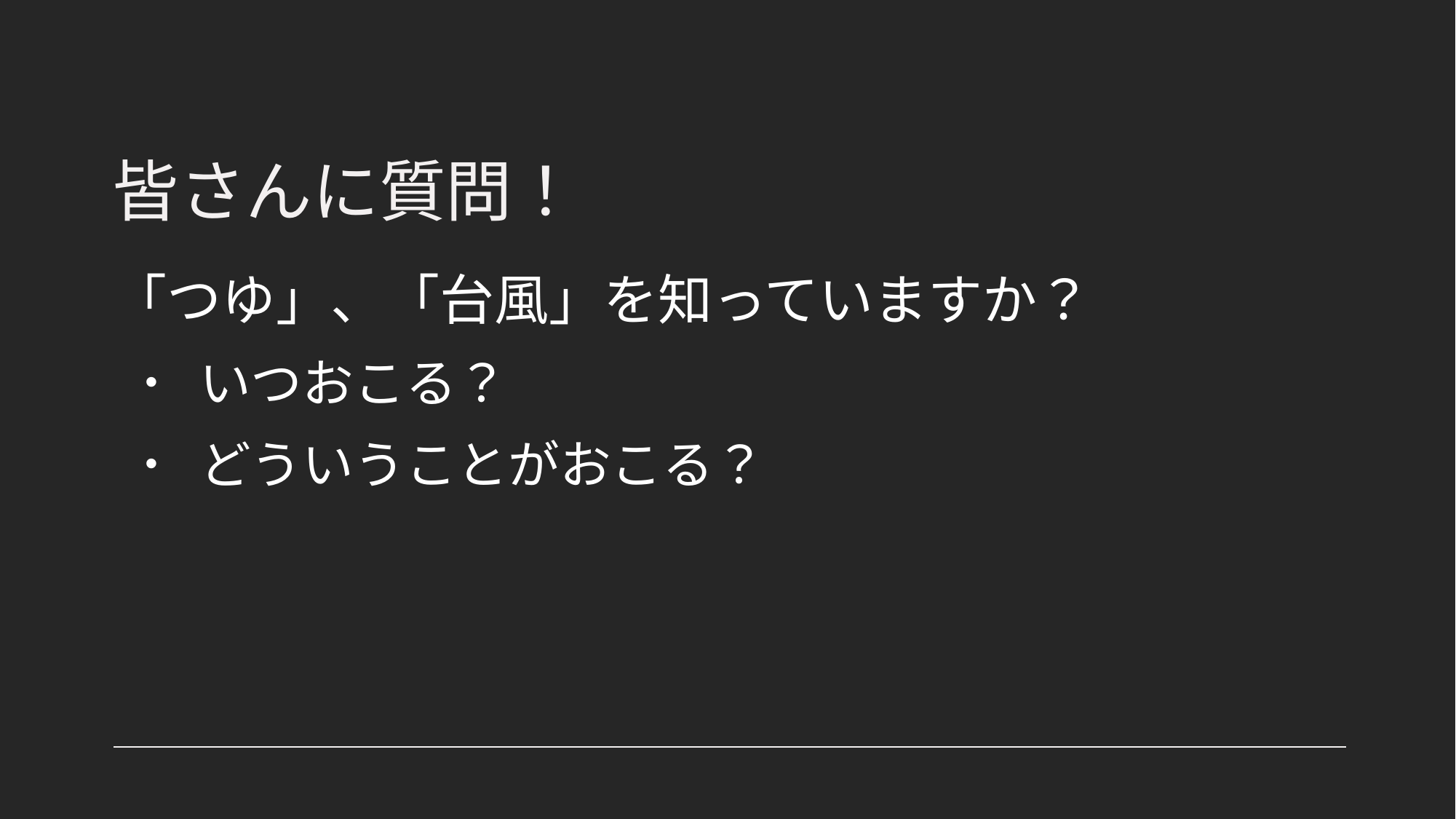

# 皆さんに質問！
「つゆ」、「台風」を知っていますか？
いつおこる？
どういうことがおこる？